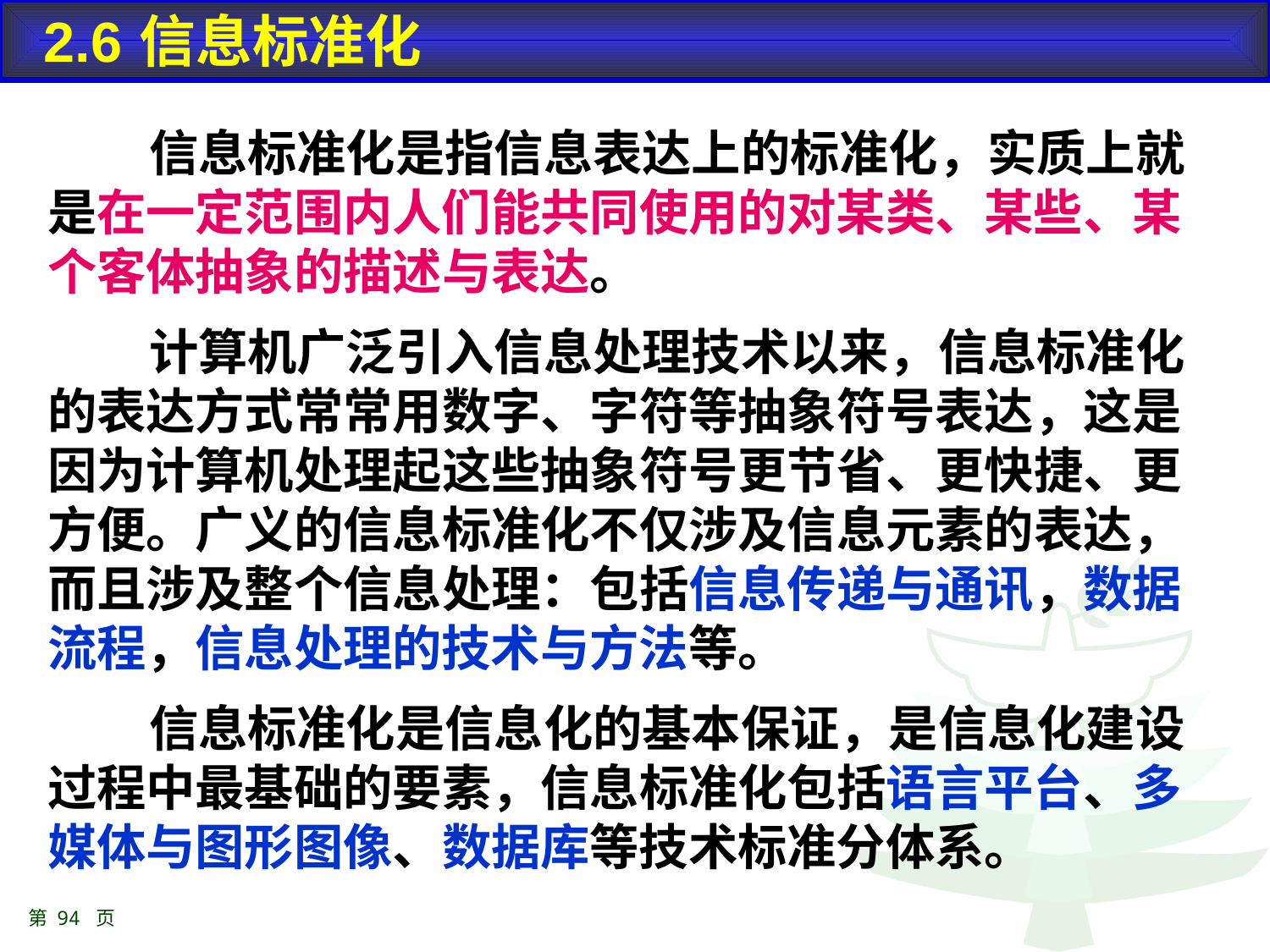

2.6	信息标准化
        信息标准化是指信息表达上的标准化，实质上就是在一定范围内人们能共同使用的对某类、某些、某个客体抽象的描述与表达。
        计算机广泛引入信息处理技术以来，信息标准化的表达方式常常用数字、字符等抽象符号表达，这是因为计算机处理起这些抽象符号更节省、更快捷、更方便。广义的信息标准化不仅涉及信息元素的表达，而且涉及整个信息处理：包括信息传递与通讯，数据流程，信息处理的技术与方法等。
        信息标准化是信息化的基本保证，是信息化建设过程中最基础的要素，信息标准化包括语言平台、多媒体与图形图像、数据库等技术标准分体系。